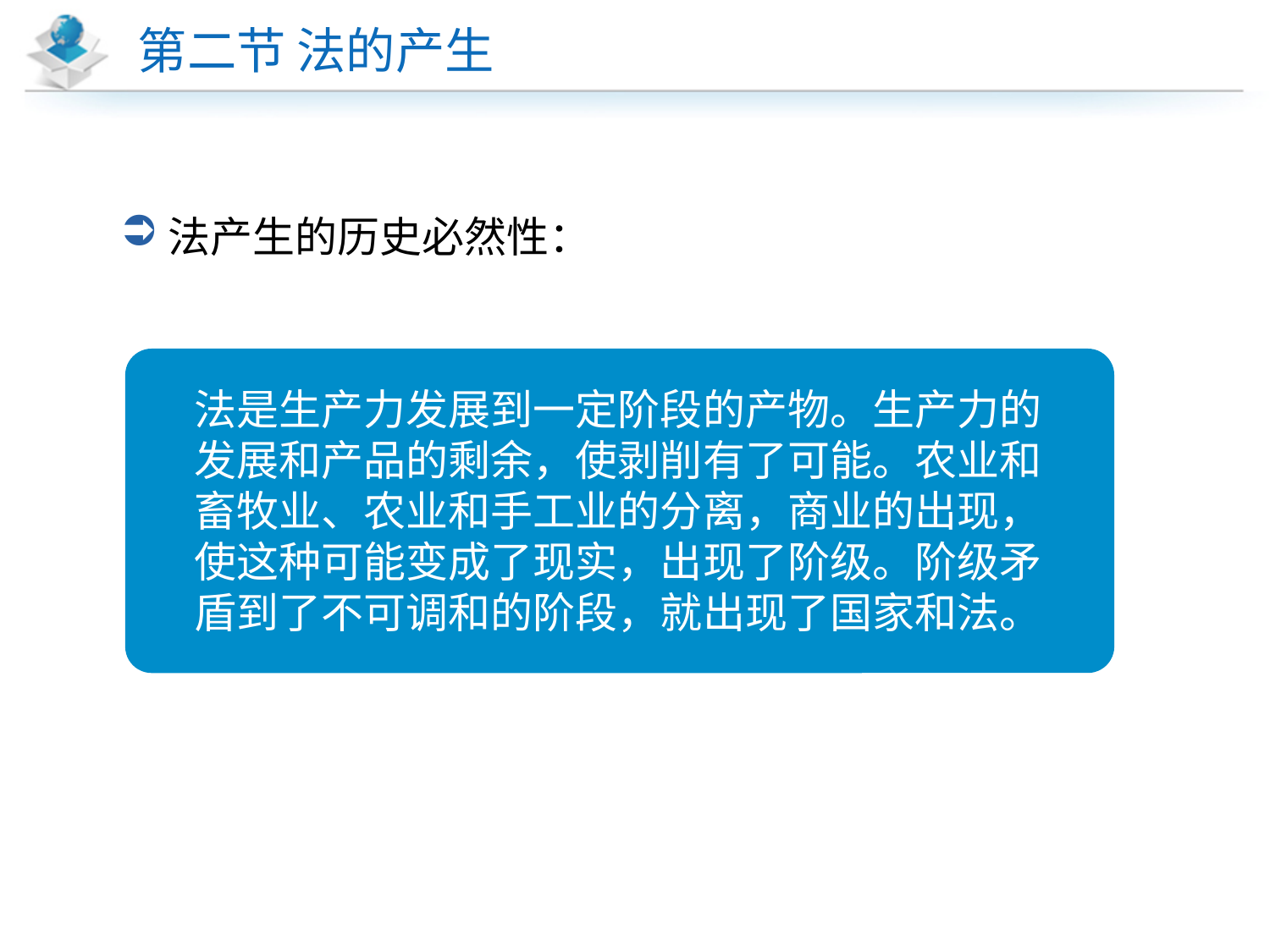

# 第二节 法的产生
法产生的历史必然性：

法是生产力发展到一定阶段的产物。生产力的发展和产品的剩余，使剥削有了可能。农业和畜牧业、农业和手工业的分离，商业的出现，使这种可能变成了现实，出现了阶级。阶级矛盾到了不可调和的阶段，就出现了国家和法。